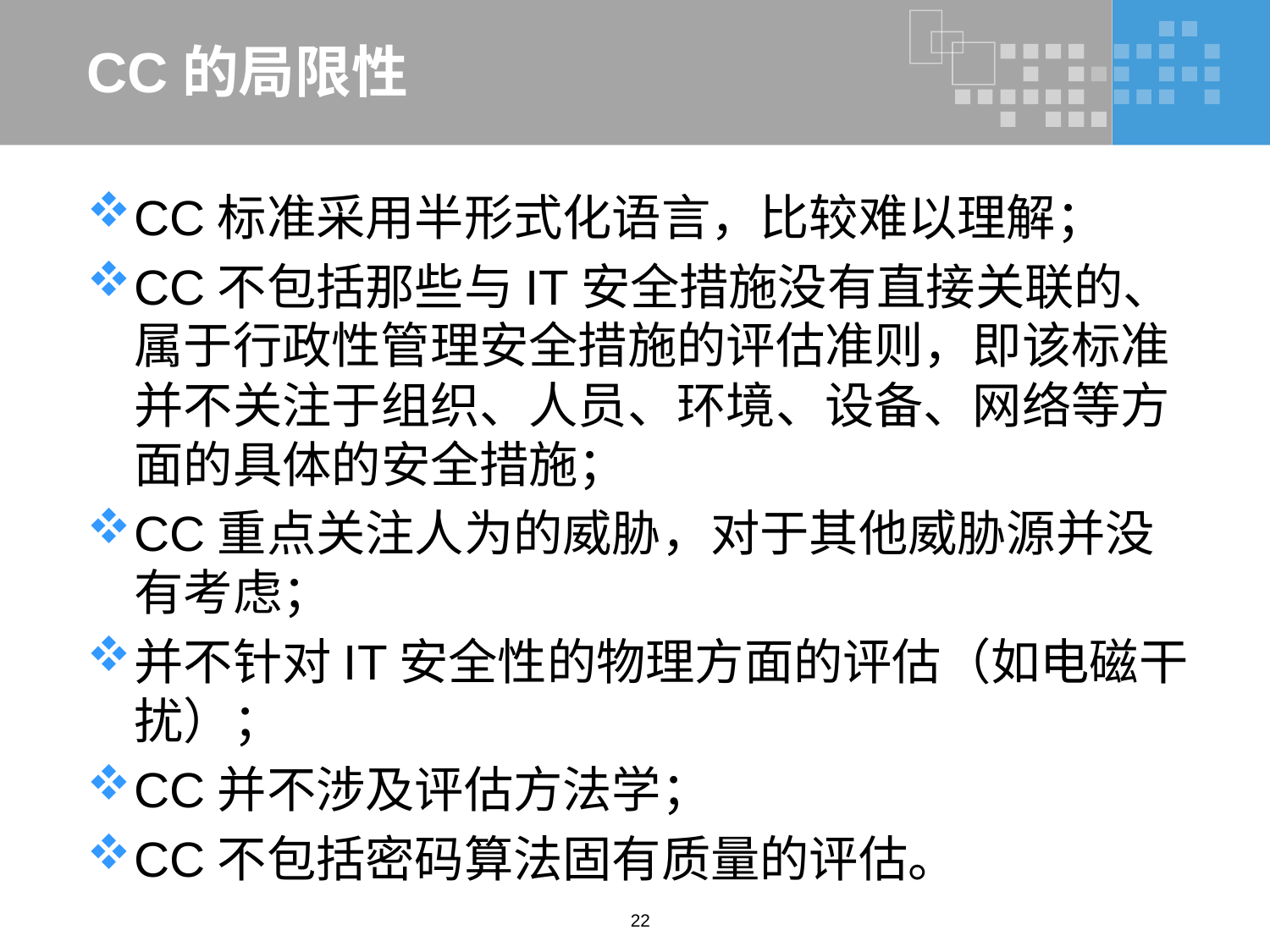

# CC的局限性
CC标准采用半形式化语言，比较难以理解；
CC不包括那些与IT安全措施没有直接关联的、属于行政性管理安全措施的评估准则，即该标准并不关注于组织、人员、环境、设备、网络等方面的具体的安全措施；
CC重点关注人为的威胁，对于其他威胁源并没有考虑；
并不针对IT安全性的物理方面的评估（如电磁干扰）；
CC并不涉及评估方法学；
CC不包括密码算法固有质量的评估。

22